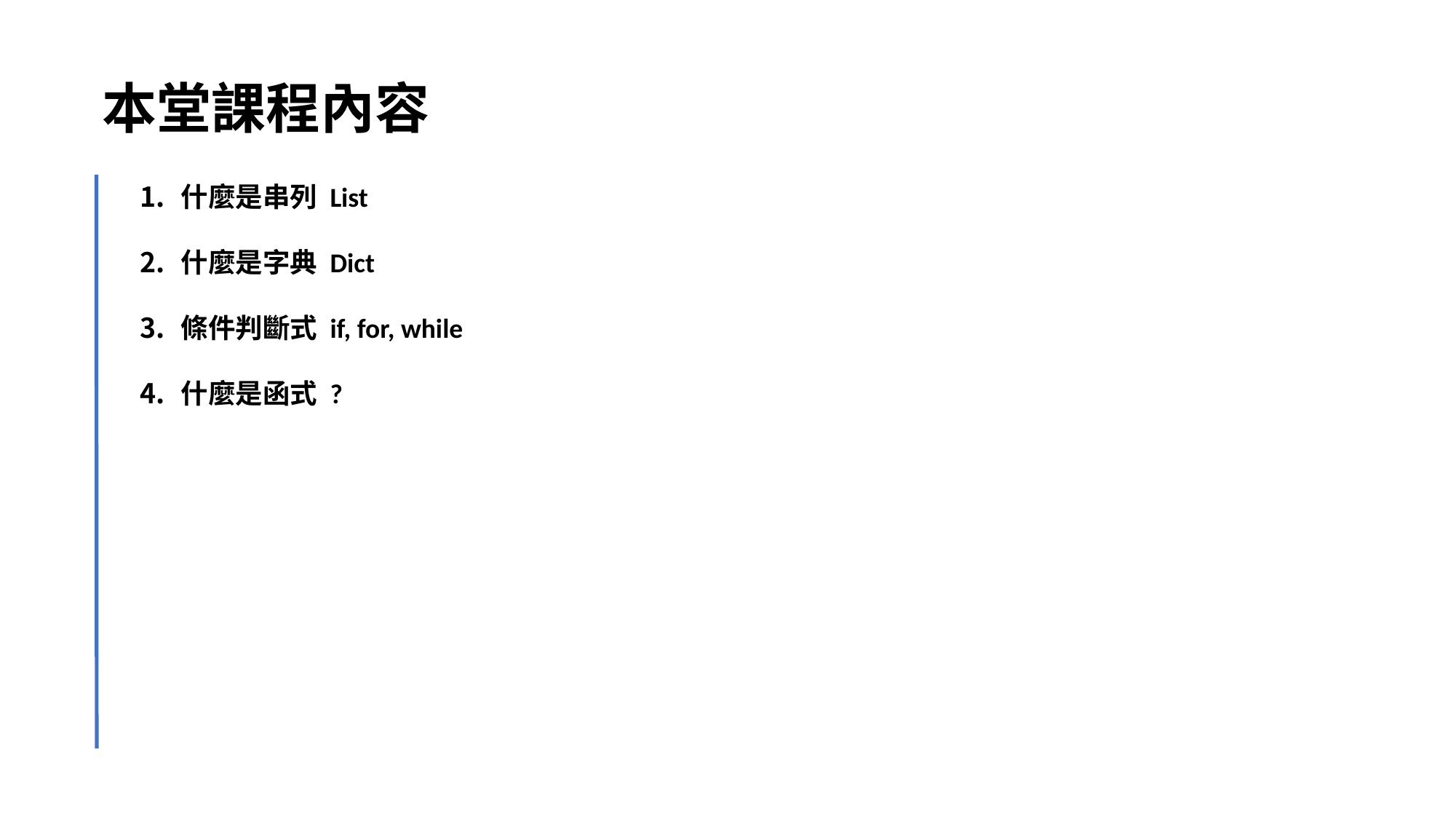

本堂課程內容

什麼是串列 List

什麼是字典 Dict

條件判斷式 if, for, while

什麼是函式 ?